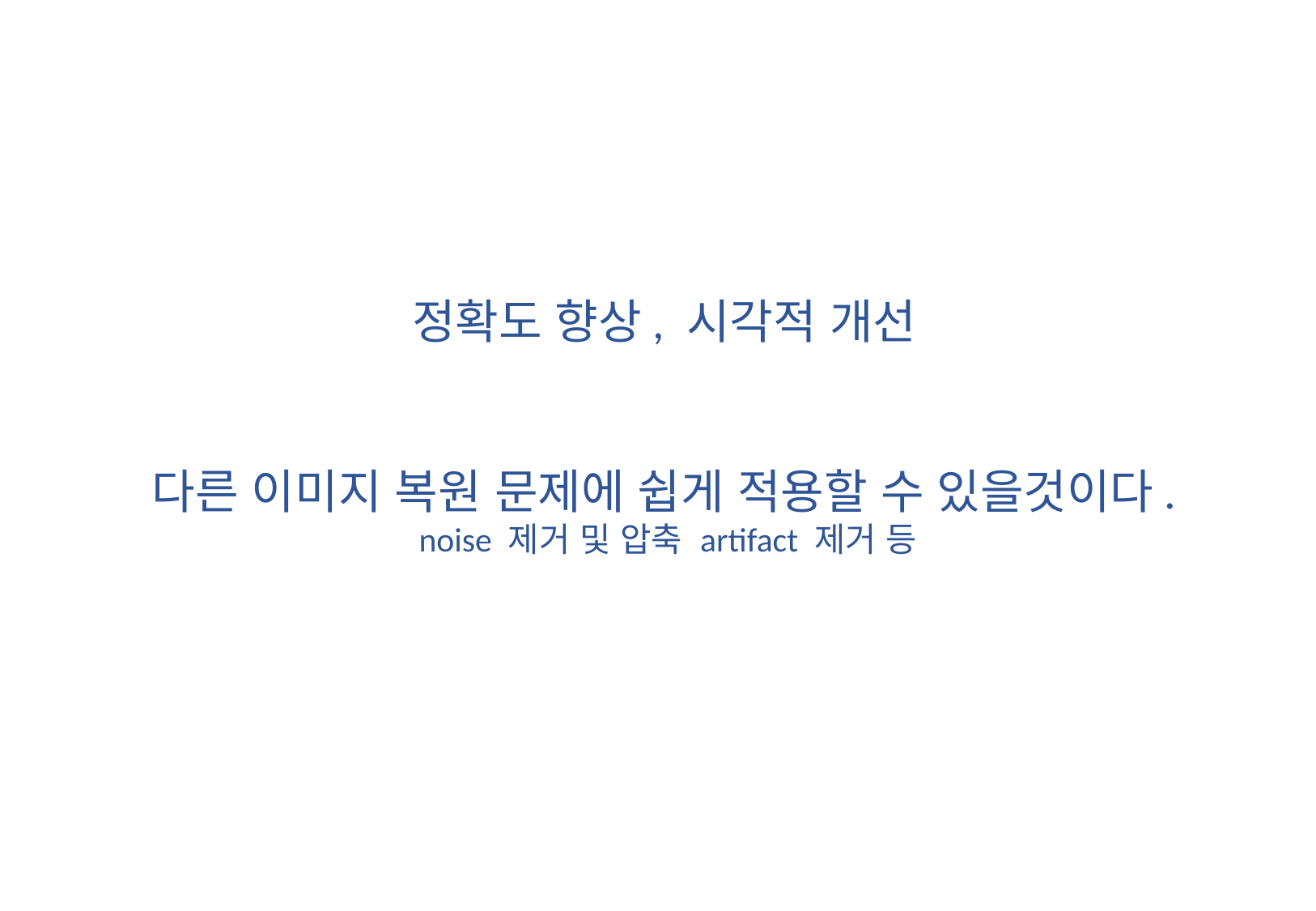

정확도 향상, 시각적 개선

다른 이미지 복원 문제에 쉽게 적용할 수 있을것이다.
 noise 제거 및 압축 artifact 제거 등